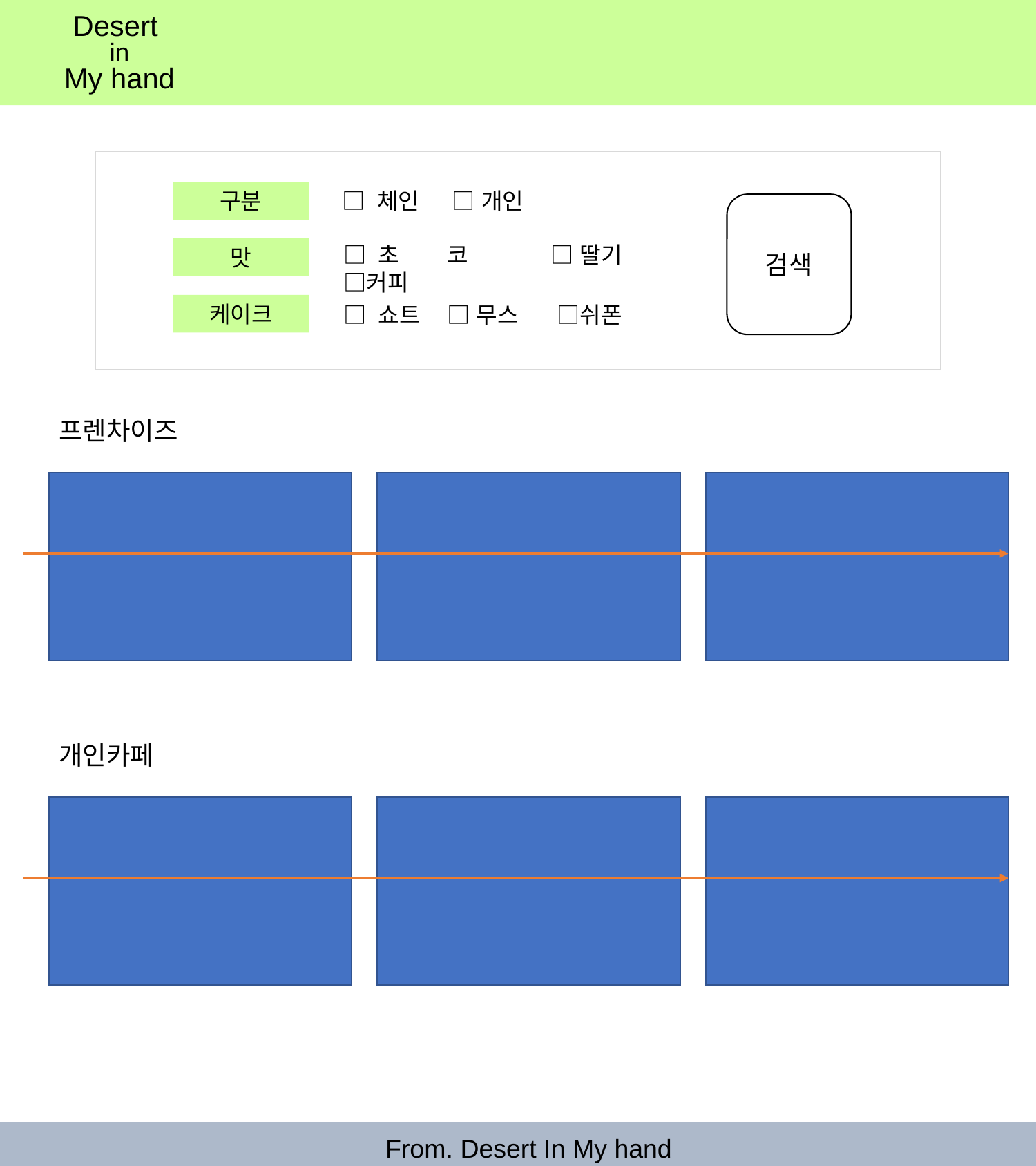

Desert
in
My hand

구분
□ 체인	 □ 개인
검색
□ 초	코 	□ 딸기	 □커피
맛
케이크
□ 쇼트	□ 무스	 □쉬폰
프렌차이즈

개인카페

From. Desert In My hand